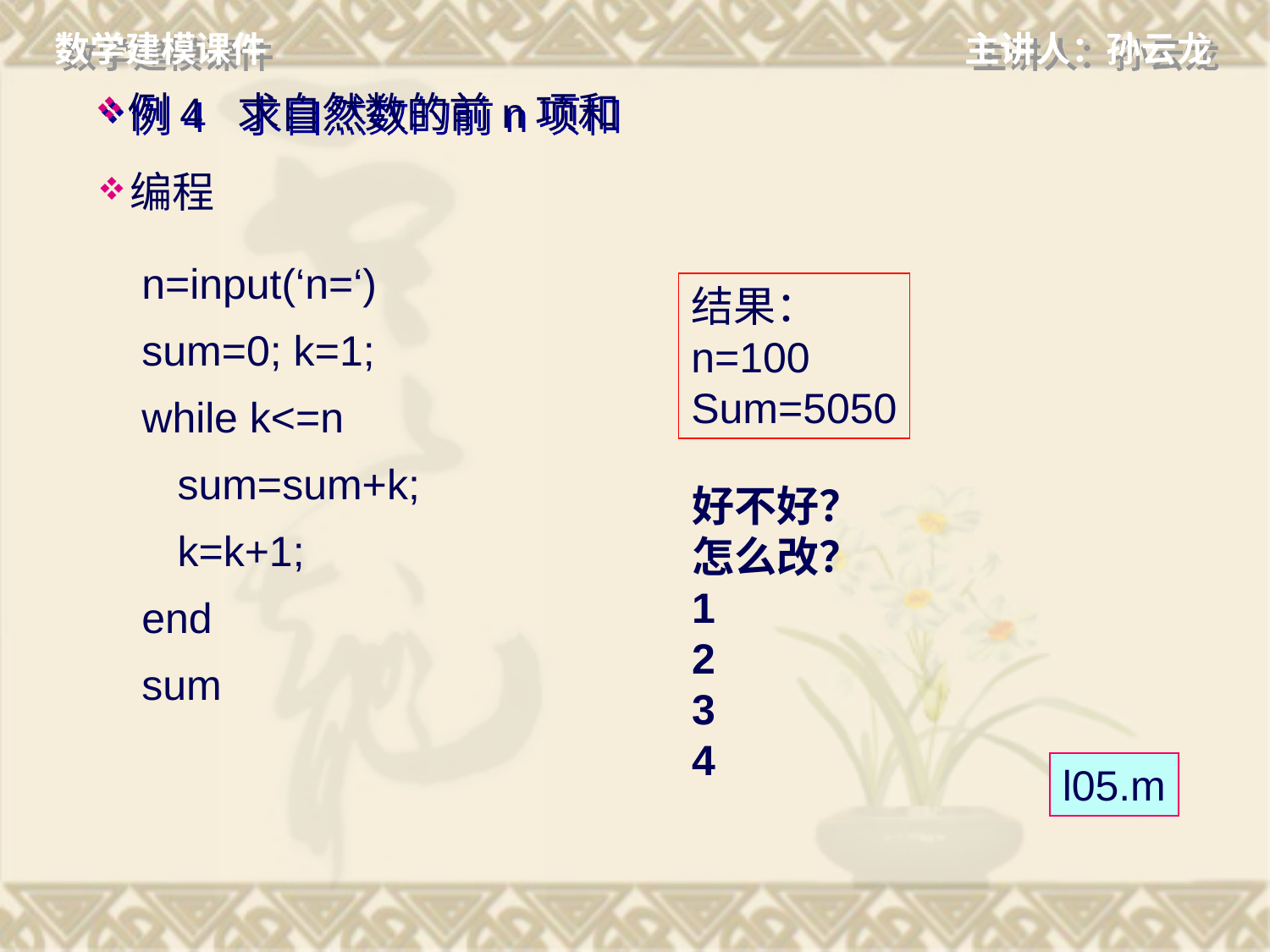

# 例4  求自然数的前n项和
编程
n=input(‘n=‘)
sum=0; k=1;
while k<=n
   sum=sum+k;
   k=k+1;
end
sum
结果：
n=100
Sum=5050
好不好？
怎么改？
1
2
3
4
l05.m